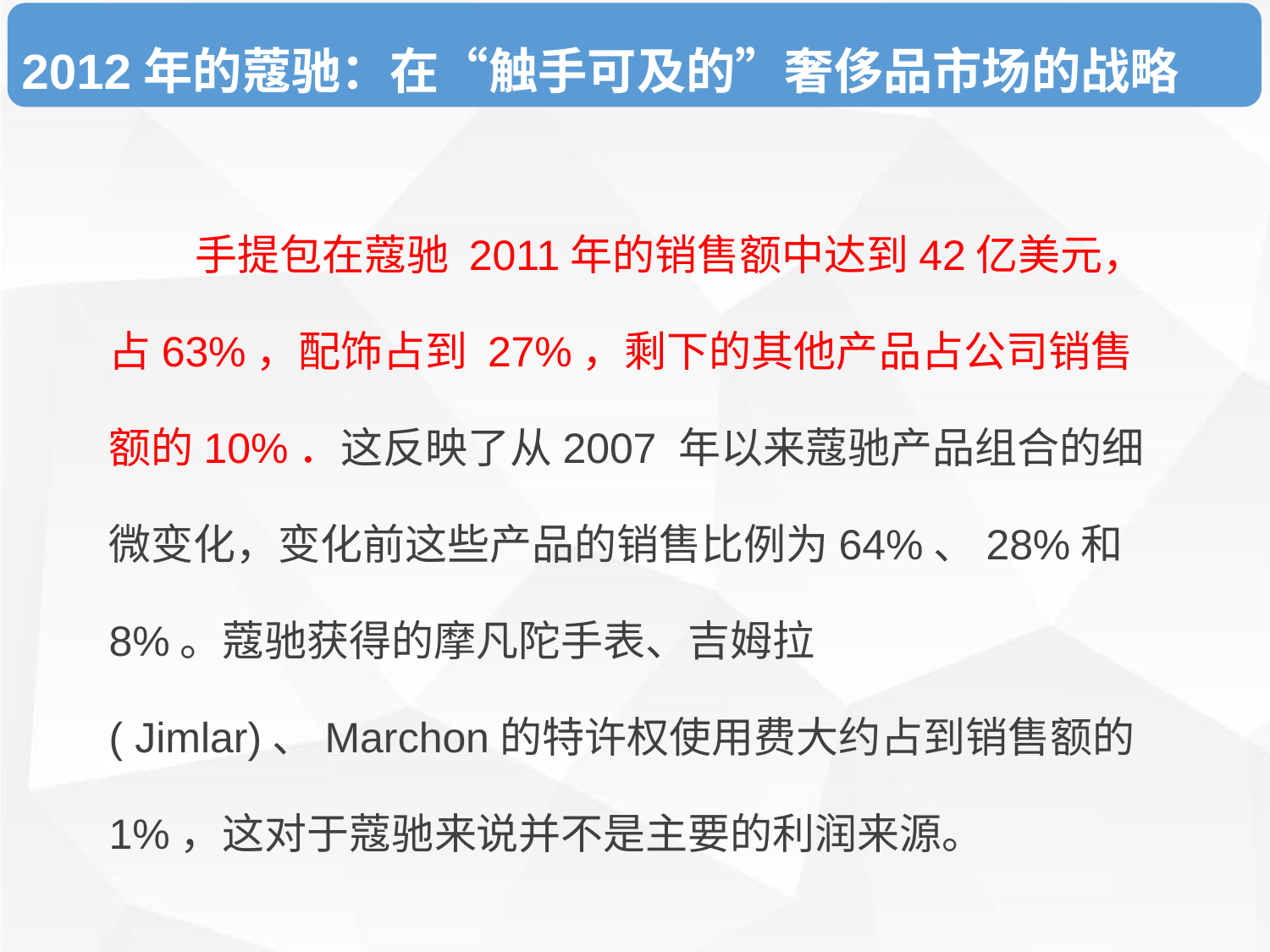

2012年的蔻驰：在“触手可及的”奢侈品市场的战略
        手提包在蔻驰 2011年的销售额中达到42亿美元，占63%，配饰占到 27%，剩下的其他产品占公司销售额的10%．这反映了从2007 年以来蔻驰产品组合的细微变化，变化前这些产品的销售比例为64%、28%和8%。蔻驰获得的摩凡陀手表、吉姆拉( Jimlar)、Marchon的特许权使用费大约占到销售额的1%，这对于蔻驰来说并不是主要的利润来源。